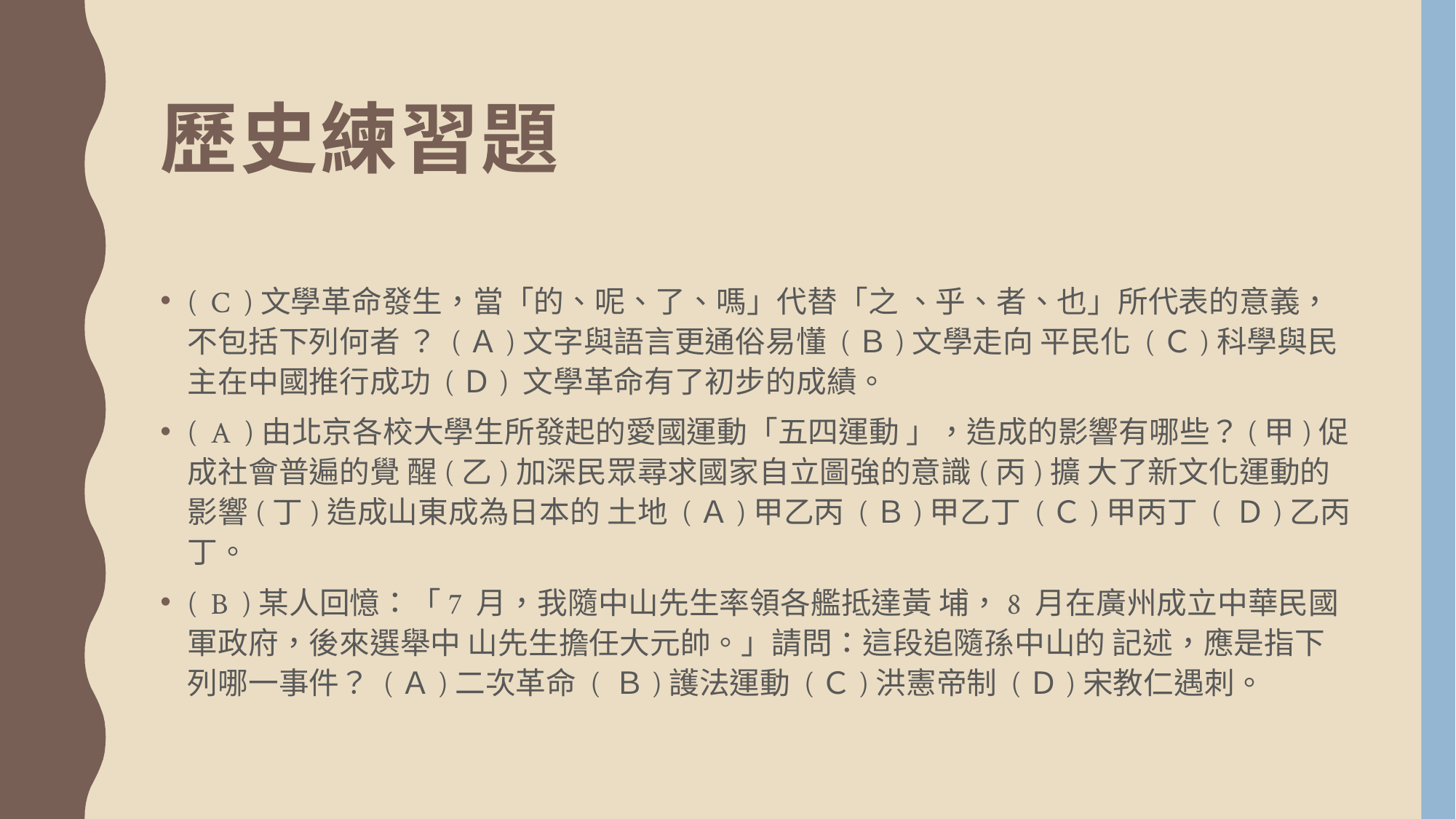

# 歷史練習題
(  C  )文學革命發生，當「的、呢、了、嗎」代替「之 、乎、者、也」所代表的意義，不包括下列何者 ？ (Ａ)文字與語言更通俗易懂 (Ｂ)文學走向 平民化 (Ｃ)科學與民主在中國推行成功 (Ｄ) 文學革命有了初步的成績。
(  A  )由北京各校大學生所發起的愛國運動「五四運動 」，造成的影響有哪些？(甲)促成社會普遍的覺 醒(乙)加深民眾尋求國家自立圖強的意識(丙)擴 大了新文化運動的影響(丁)造成山東成為日本的 土地 (Ａ)甲乙丙 (Ｂ)甲乙丁 (Ｃ)甲丙丁 ( Ｄ)乙丙丁。
(  B  )某人回憶：「7 月，我隨中山先生率領各艦抵達黃 埔，8 月在廣州成立中華民國軍政府，後來選舉中 山先生擔任大元帥。」請問：這段追隨孫中山的 記述，應是指下列哪一事件？ (Ａ)二次革命 ( Ｂ)護法運動 (Ｃ)洪憲帝制 (Ｄ)宋教仁遇刺。